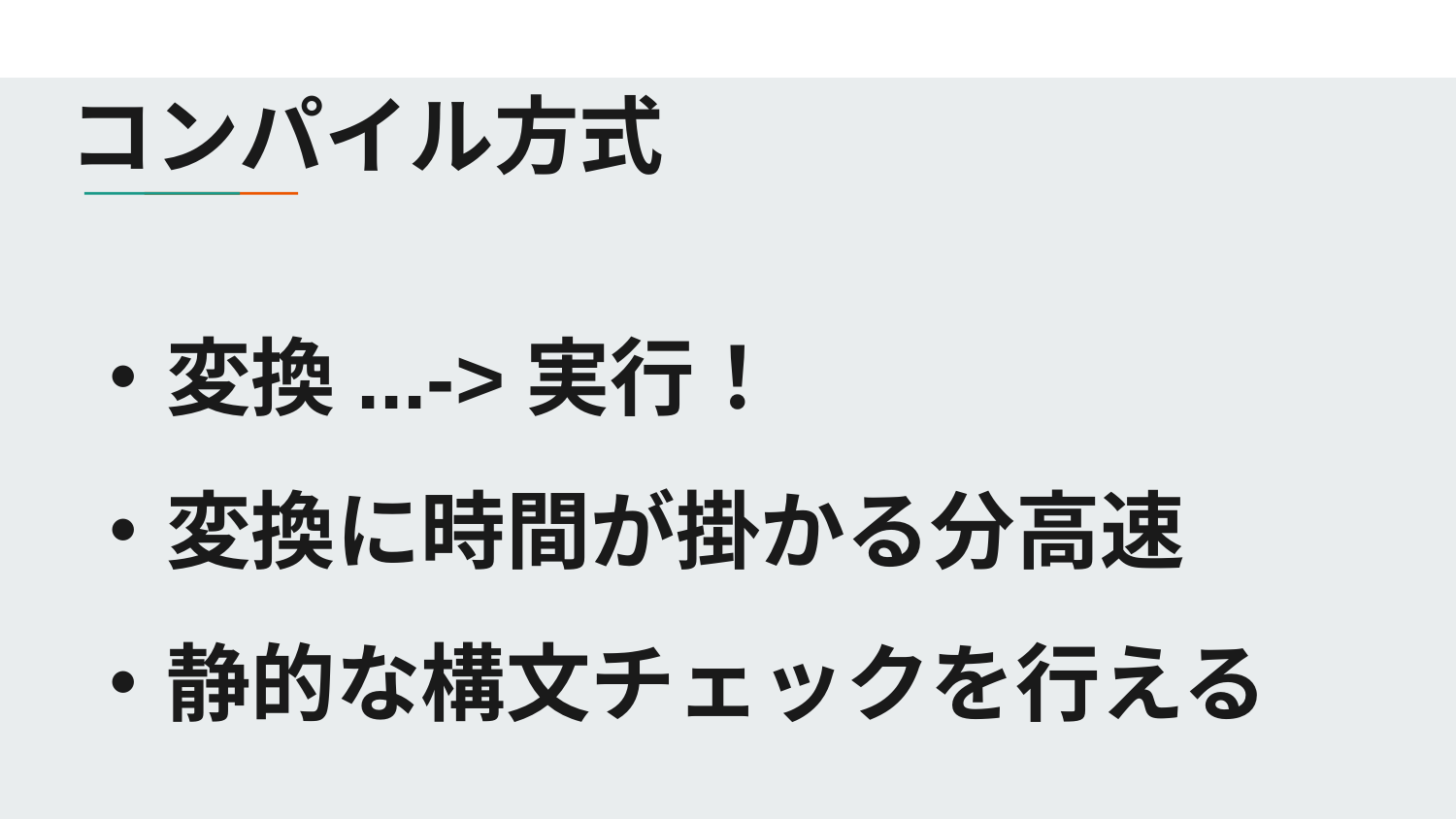

# コンパイル方式
・変換...->実行！
・変換に時間が掛かる分高速
・静的な構文チェックを行える